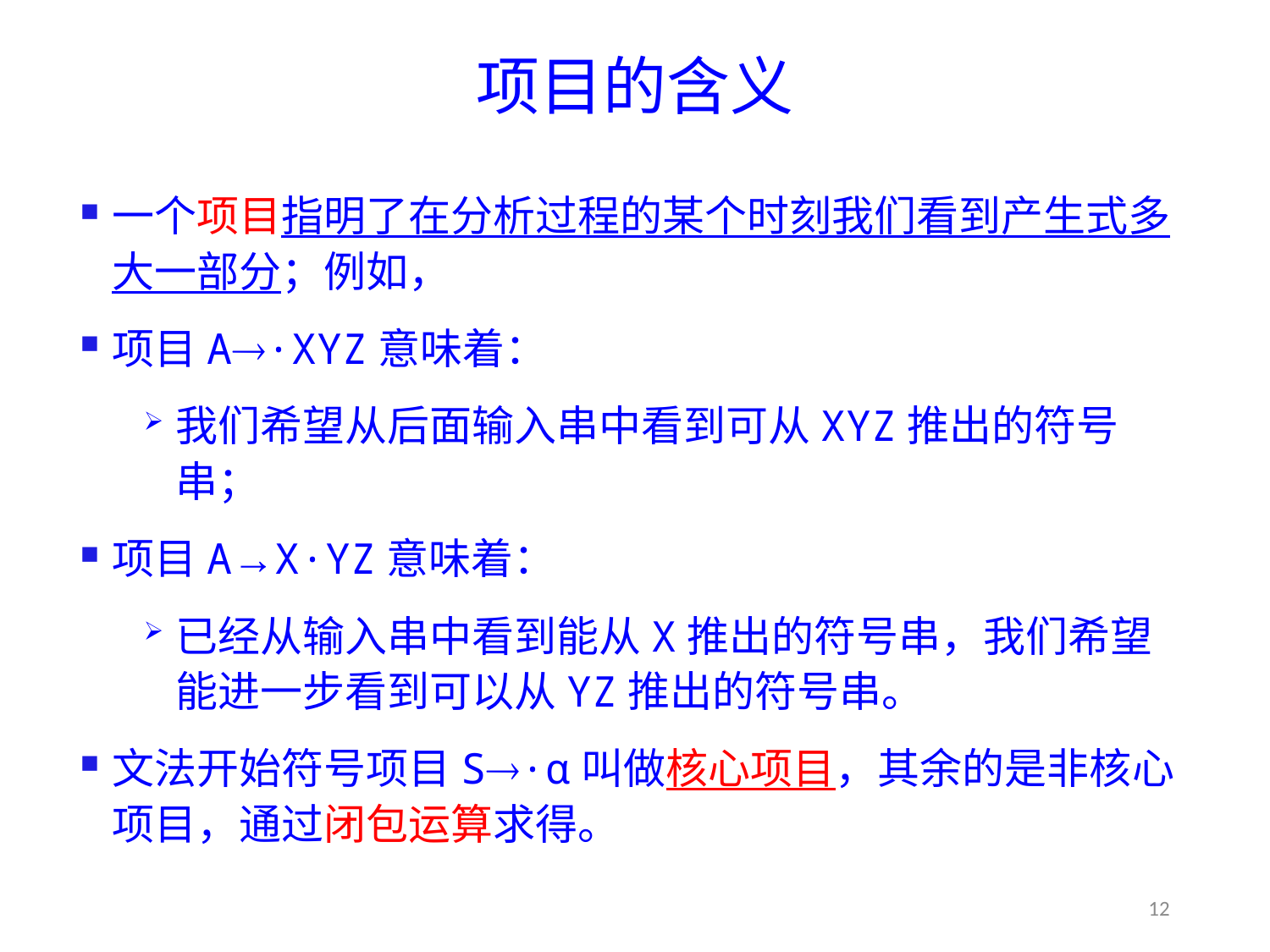

# 项目的含义
一个项目指明了在分析过程的某个时刻我们看到产生式多大一部分；例如，
项目A→·XYZ意味着：
我们希望从后面输入串中看到可从XYZ推出的符号串；
项目A→X·YZ意味着：
已经从输入串中看到能从X推出的符号串，我们希望能进一步看到可以从YZ推出的符号串。
文法开始符号项目S→·α叫做核心项目，其余的是非核心项目，通过闭包运算求得。

12